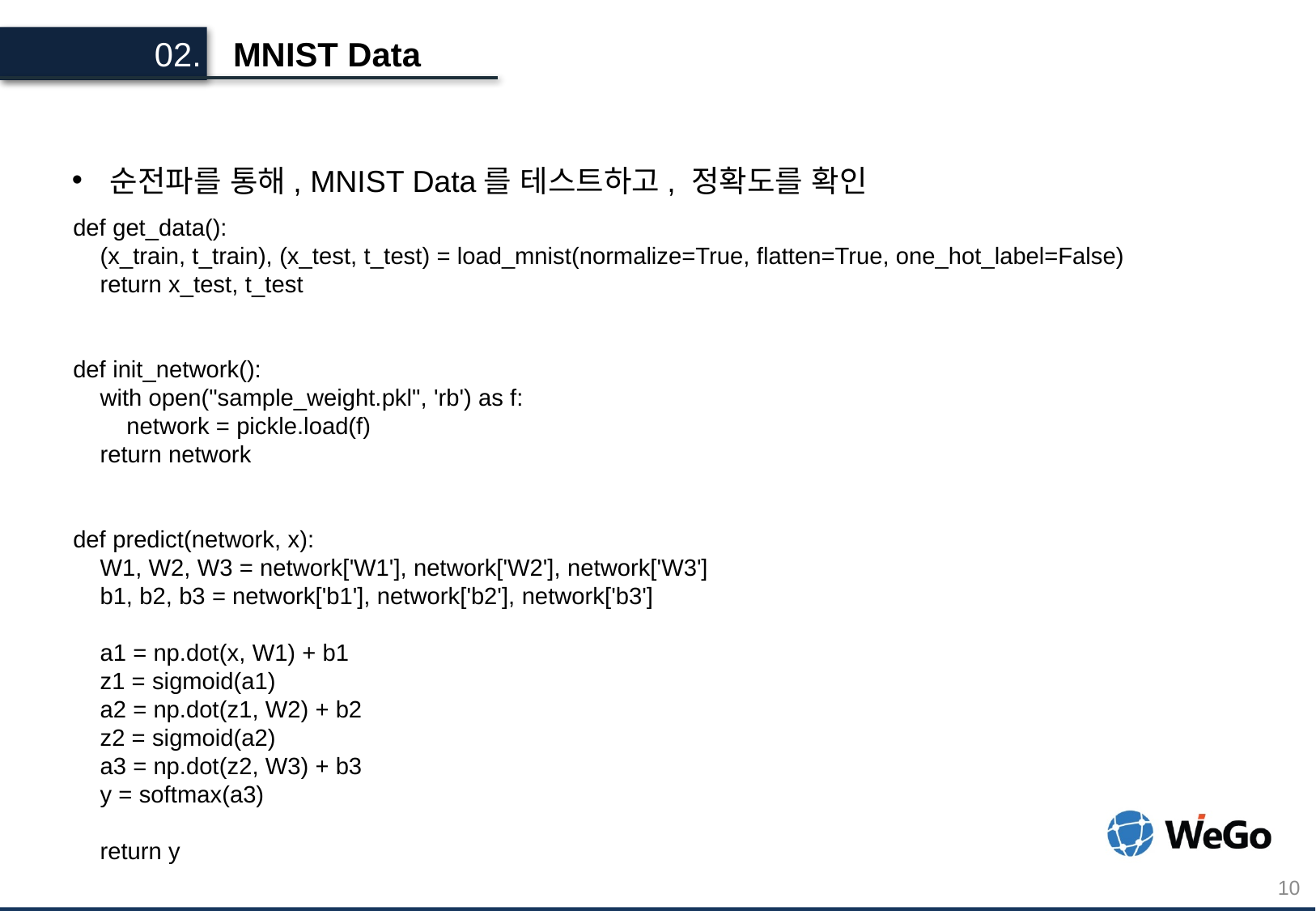

MNIST Data

02.
순전파를 통해, MNIST Data를 테스트하고, 정확도를 확인
def get_data():
    (x_train, t_train), (x_test, t_test) = load_mnist(normalize=True, flatten=True, one_hot_label=False)
    return x_test, t_test
def init_network():
    with open("sample_weight.pkl", 'rb') as f:
        network = pickle.load(f)
    return network
def predict(network, x):
    W1, W2, W3 = network['W1'], network['W2'], network['W3']
    b1, b2, b3 = network['b1'], network['b2'], network['b3']
    a1 = np.dot(x, W1) + b1
    z1 = sigmoid(a1)
    a2 = np.dot(z1, W2) + b2
    z2 = sigmoid(a2)
    a3 = np.dot(z2, W3) + b3
    y = softmax(a3)
    return y
10